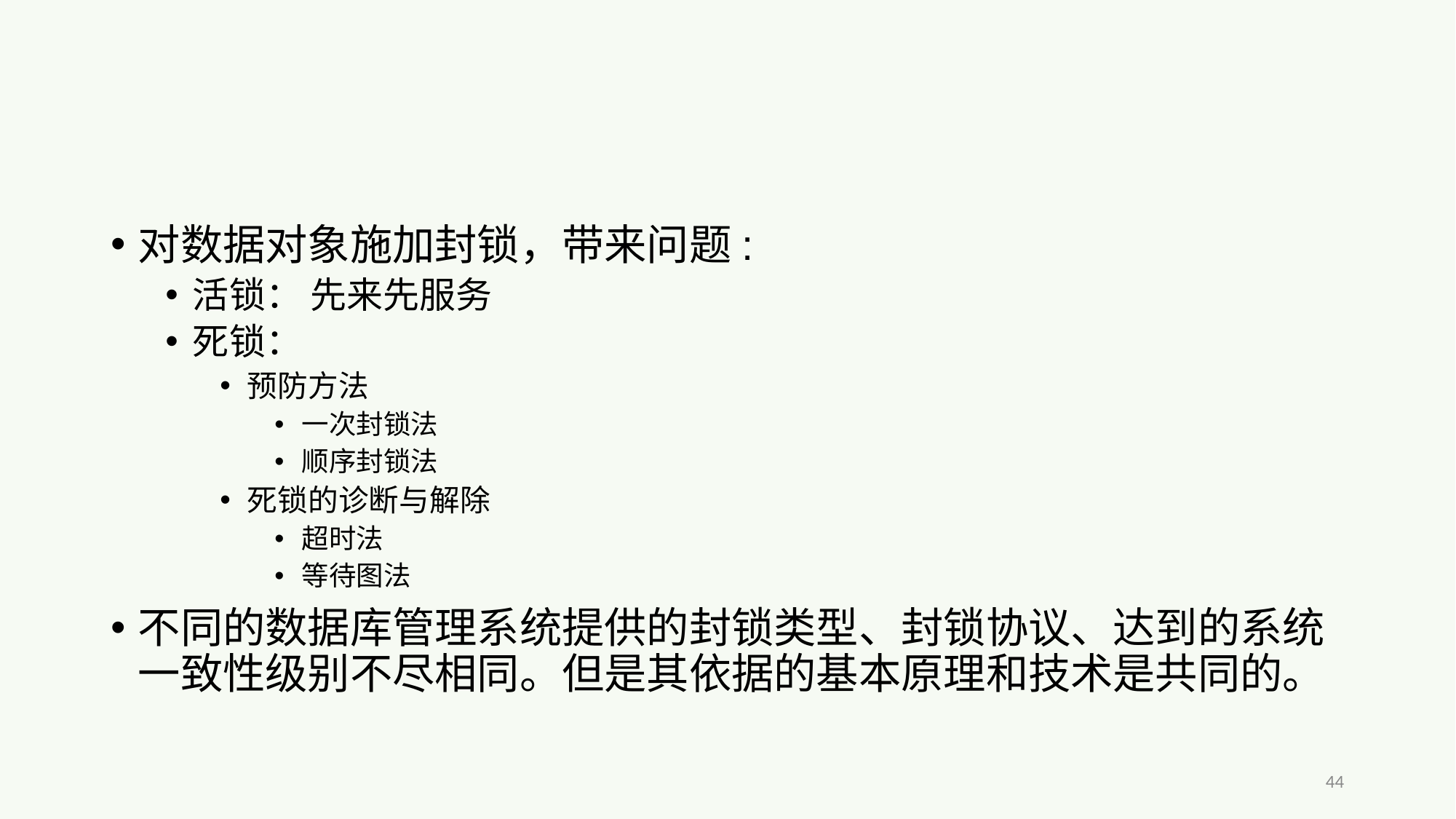

#
对数据对象施加封锁，带来问题:
活锁： 先来先服务
死锁：
预防方法
一次封锁法
顺序封锁法
死锁的诊断与解除
超时法
等待图法
不同的数据库管理系统提供的封锁类型、封锁协议、达到的系统一致性级别不尽相同。但是其依据的基本原理和技术是共同的。

44